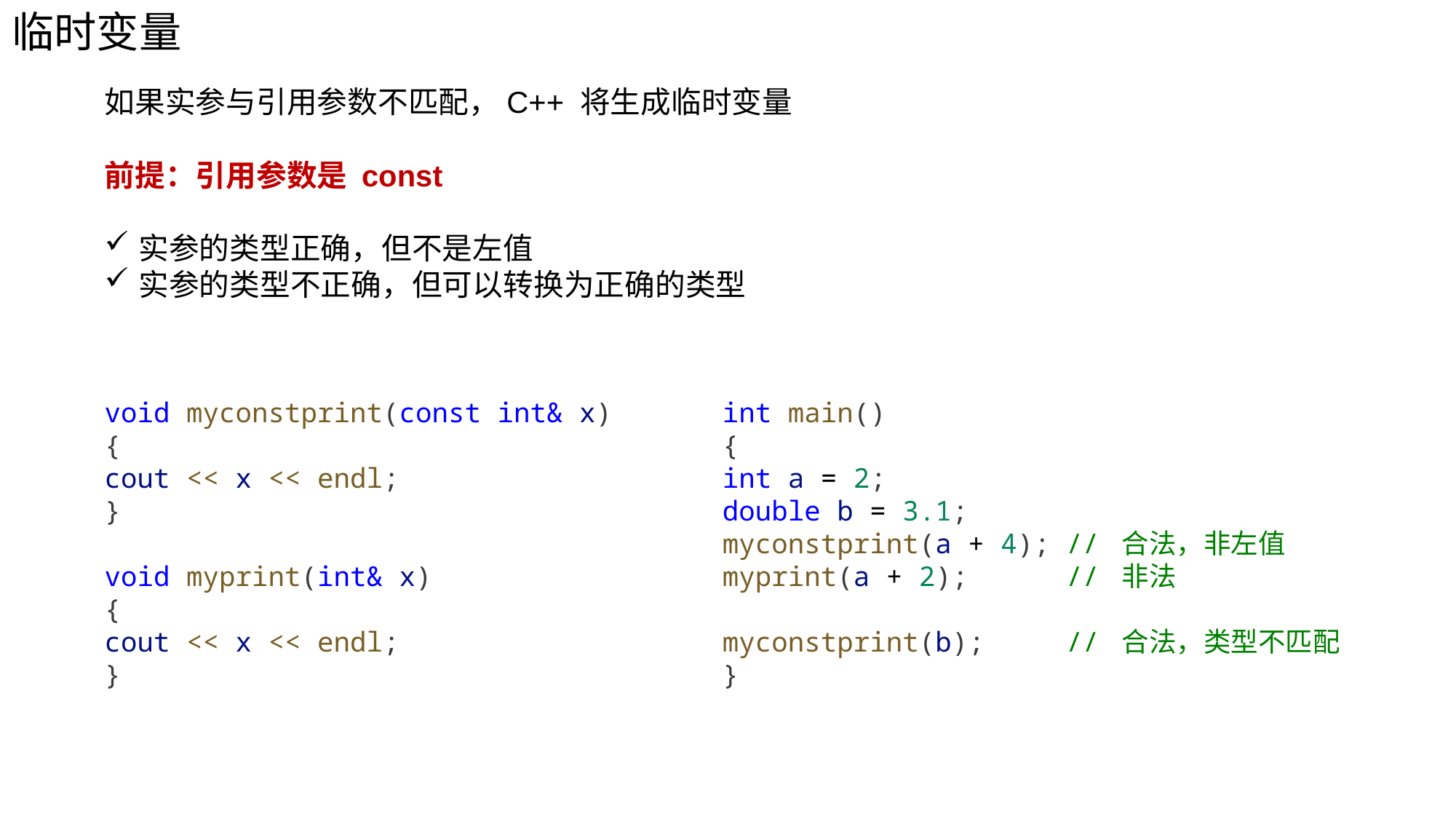

临时变量
如果实参与引用参数不匹配，C++ 将生成临时变量

前提：引用参数是 const

实参的类型正确，但不是左值
实参的类型不正确，但可以转换为正确的类型
void myconstprint(const int& x)
{
cout << x << endl;
}
void myprint(int& x)
{
cout << x << endl;
}
int main()
{
int a = 2;
double b = 3.1;
myconstprint(a + 4); // 合法，非左值
myprint(a + 2); 	 // 非法
myconstprint(b); 	 // 合法，类型不匹配
}